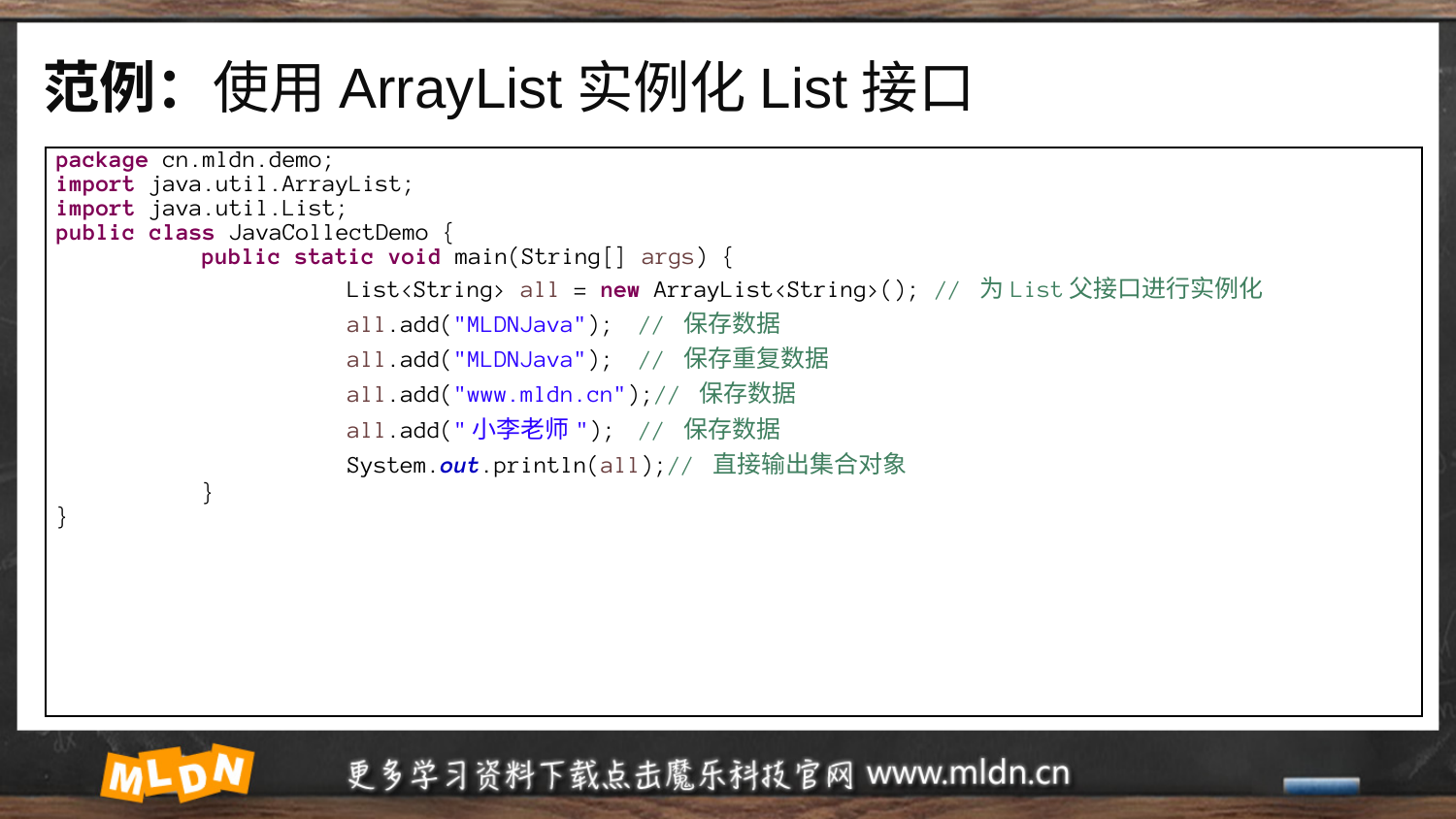

# 范例：使用ArrayList实例化List接口
| package cn.mldn.demo; import java.util.ArrayList; import java.util.List; public class JavaCollectDemo { public static void main(String[] args) { List<String> all = new ArrayList<String>(); // 为List父接口进行实例化 all.add("MLDNJava"); // 保存数据 all.add("MLDNJava"); // 保存重复数据 all.add("www.mldn.cn");// 保存数据 all.add("小李老师"); // 保存数据 System.out.println(all);// 直接输出集合对象 } } |
| --- |